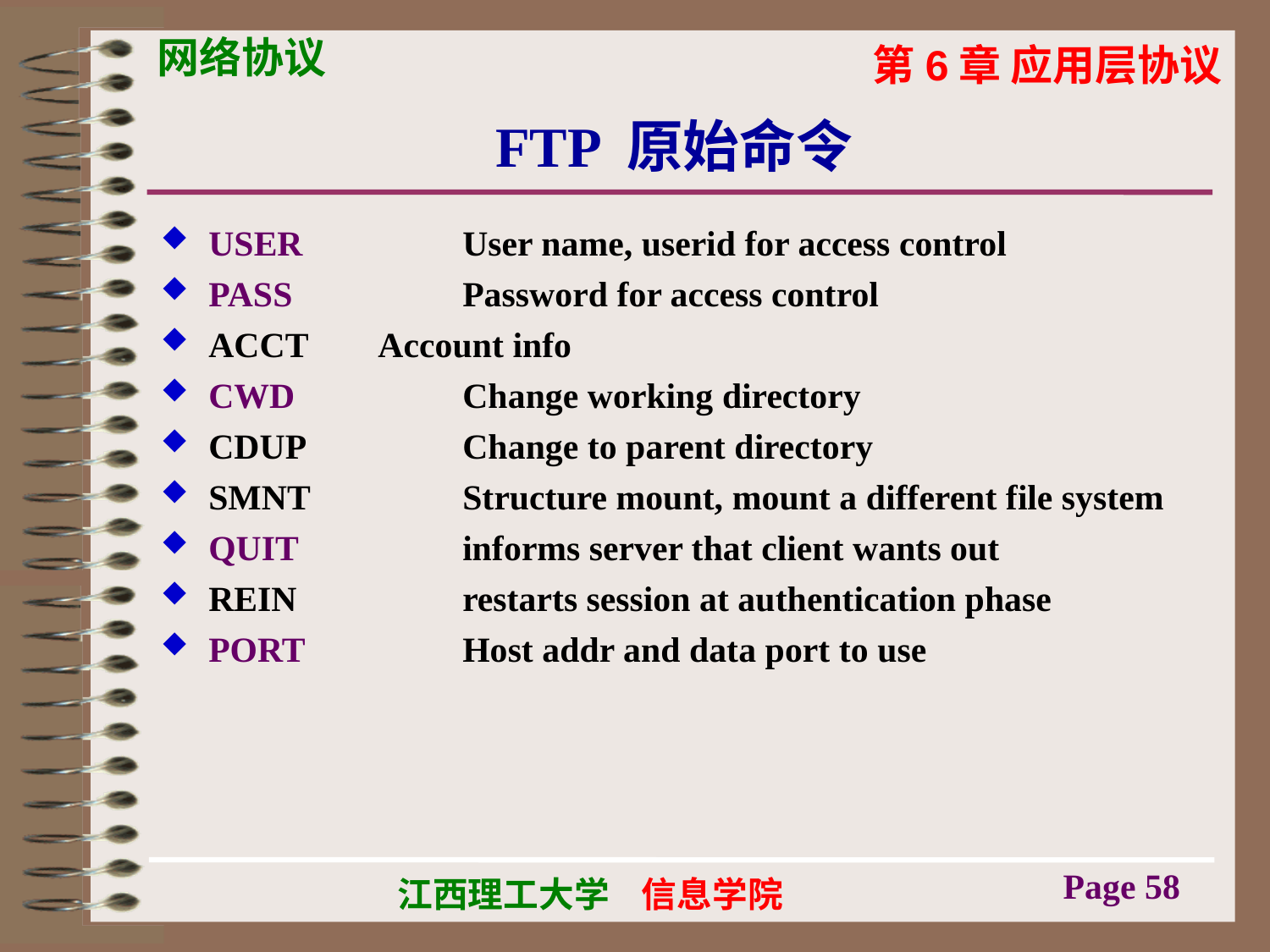

# FTP 原始命令
USER		User name, userid for access control
PASS	  	Password for access control
ACCT	     Account info
CWD	 	Change working directory
CDUP	 	Change to parent directory
SMNT	 	Structure mount, mount a different file system
QUIT	 	informs server that client wants out
REIN	 	restarts session at authentication phase
PORT	 	Host addr and data port to use
Page 58